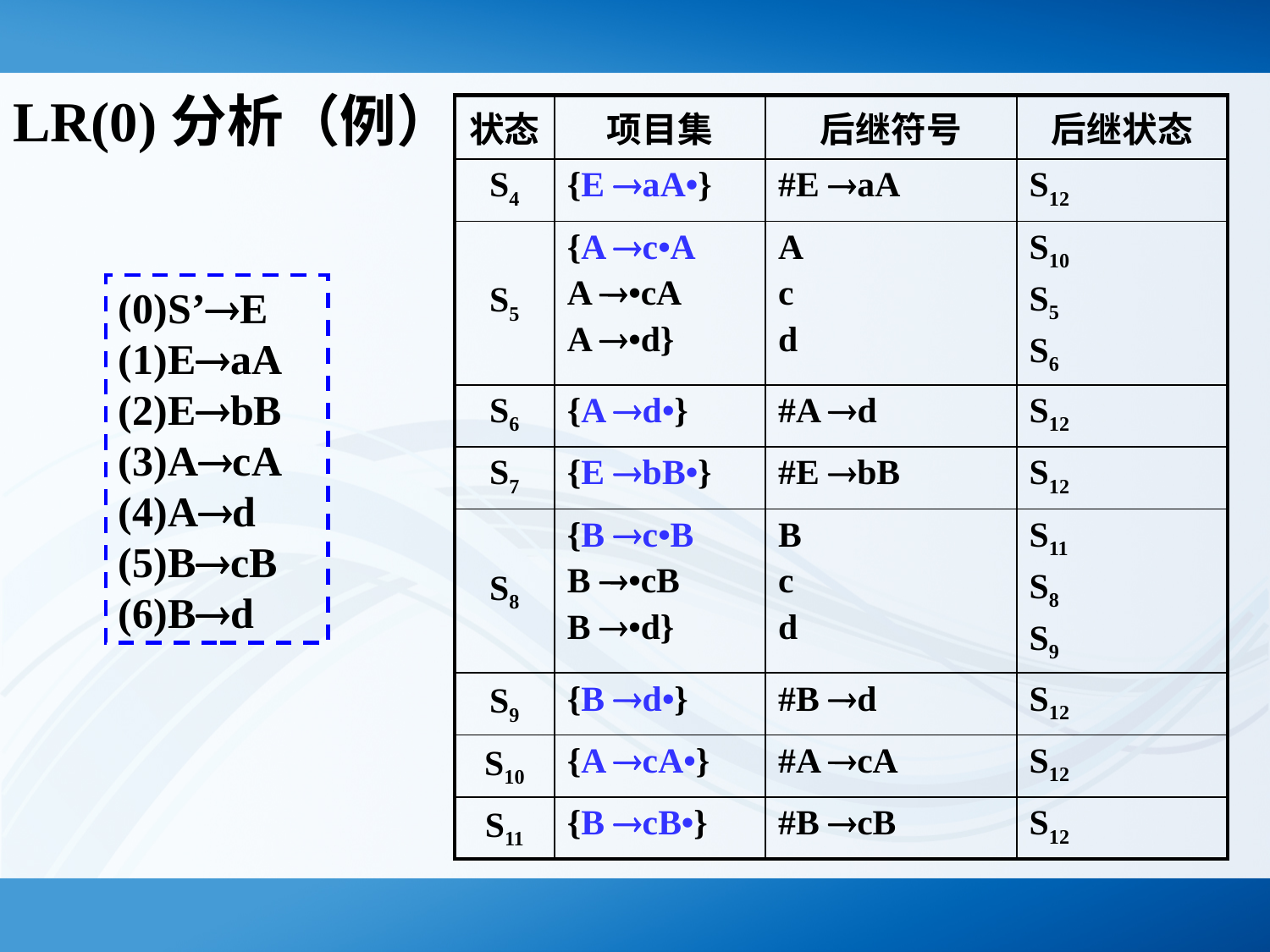

# LR(0)分析（例）
| 状态 | 项目集 | 后继符号 | 后继状态 |
| --- | --- | --- | --- |
| S4 | {E →aA•} | #E →aA | S12 |
| S5 | {A →c•A A →•cA A →•d} | A c d | S10 S5 S6 |
| S6 | {A →d•} | #A →d | S12 |
| S7 | {E →bB•} | #E →bB | S12 |
| S8 | {B →c•B B →•cB B →•d} | B c d | S11 S8 S9 |
| S9 | {B →d•} | #B →d | S12 |
| S10 | {A →cA•} | #A →cA | S12 |
| S11 | {B →cB•} | #B →cB | S12 |
(0)S’→E
(1)E→aA
(2)E→bB
(3)A→cA
(4)A→d
(5)B→cB
(6)B→d